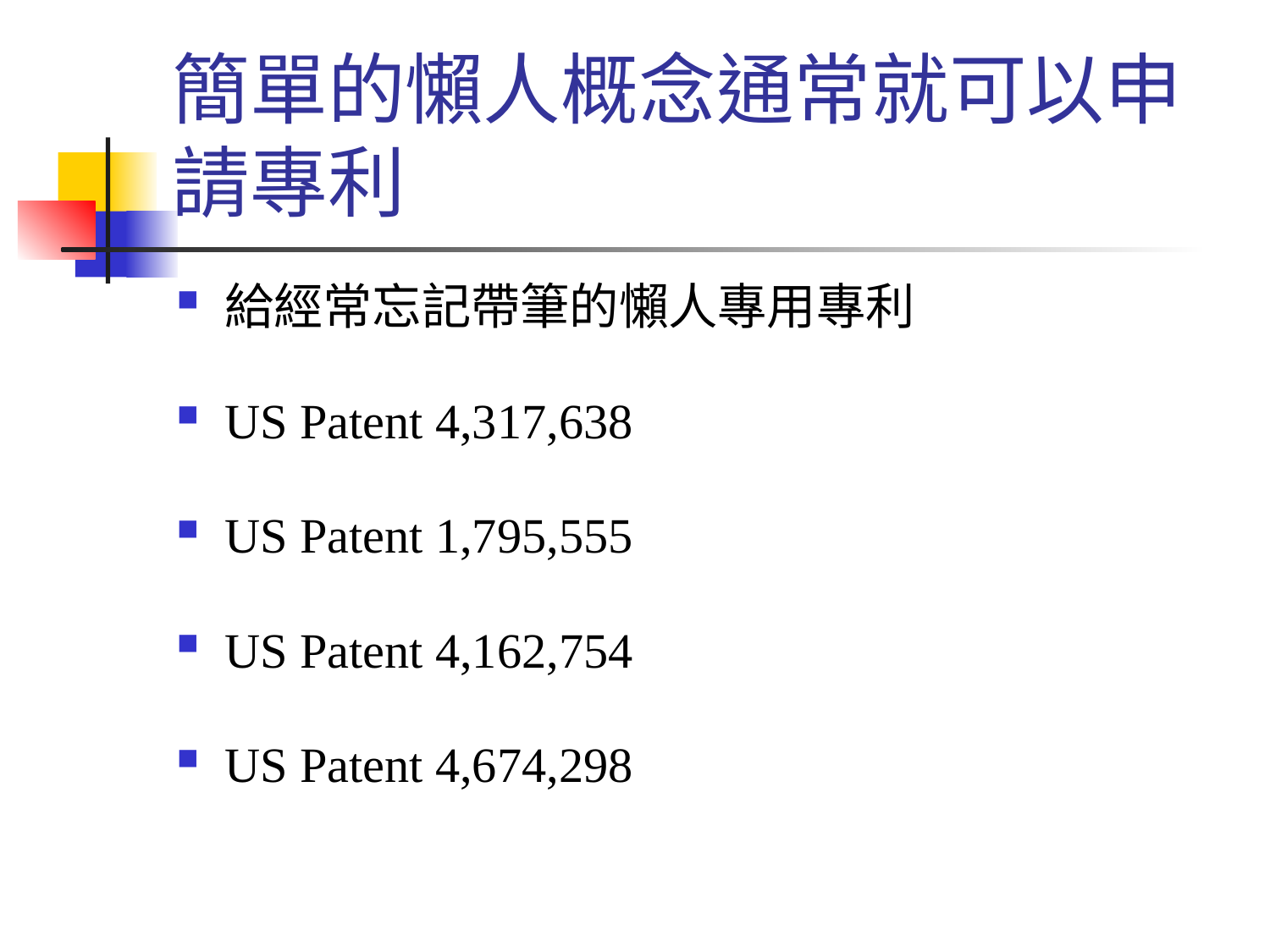

# 簡單的懶人概念通常就可以申請專利
給經常忘記帶筆的懶人專用專利

US Patent 4,317,638

US Patent 1,795,555

US Patent 4,162,754

US Patent 4,674,298